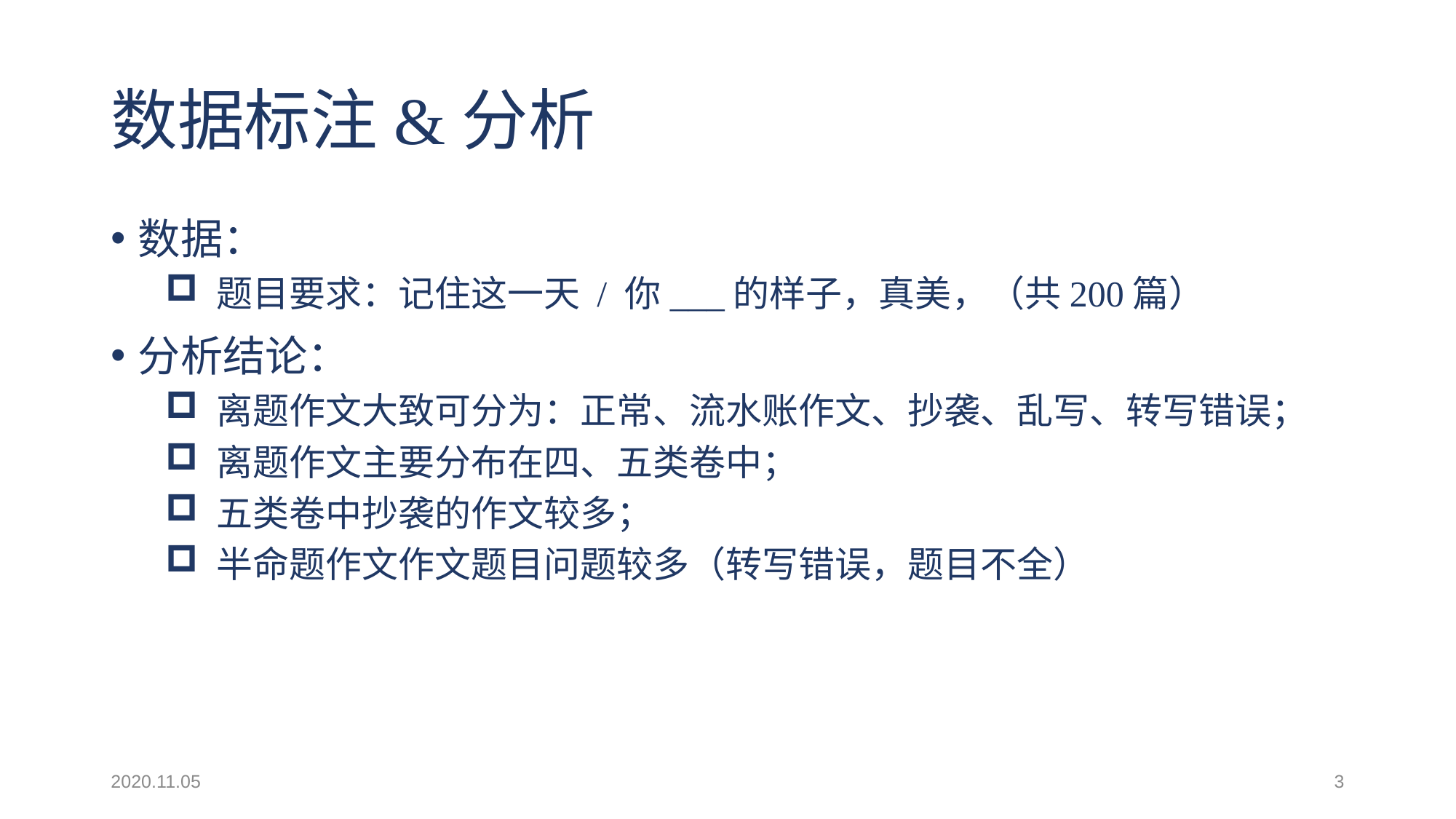

# 数据标注&分析
数据：
 题目要求：记住这一天 / 你___的样子，真美，（共200篇）
分析结论：
 离题作文大致可分为：正常、流水账作文、抄袭、乱写、转写错误；
 离题作文主要分布在四、五类卷中；
 五类卷中抄袭的作文较多；
 半命题作文作文题目问题较多（转写错误，题目不全）
2020.11.05
3